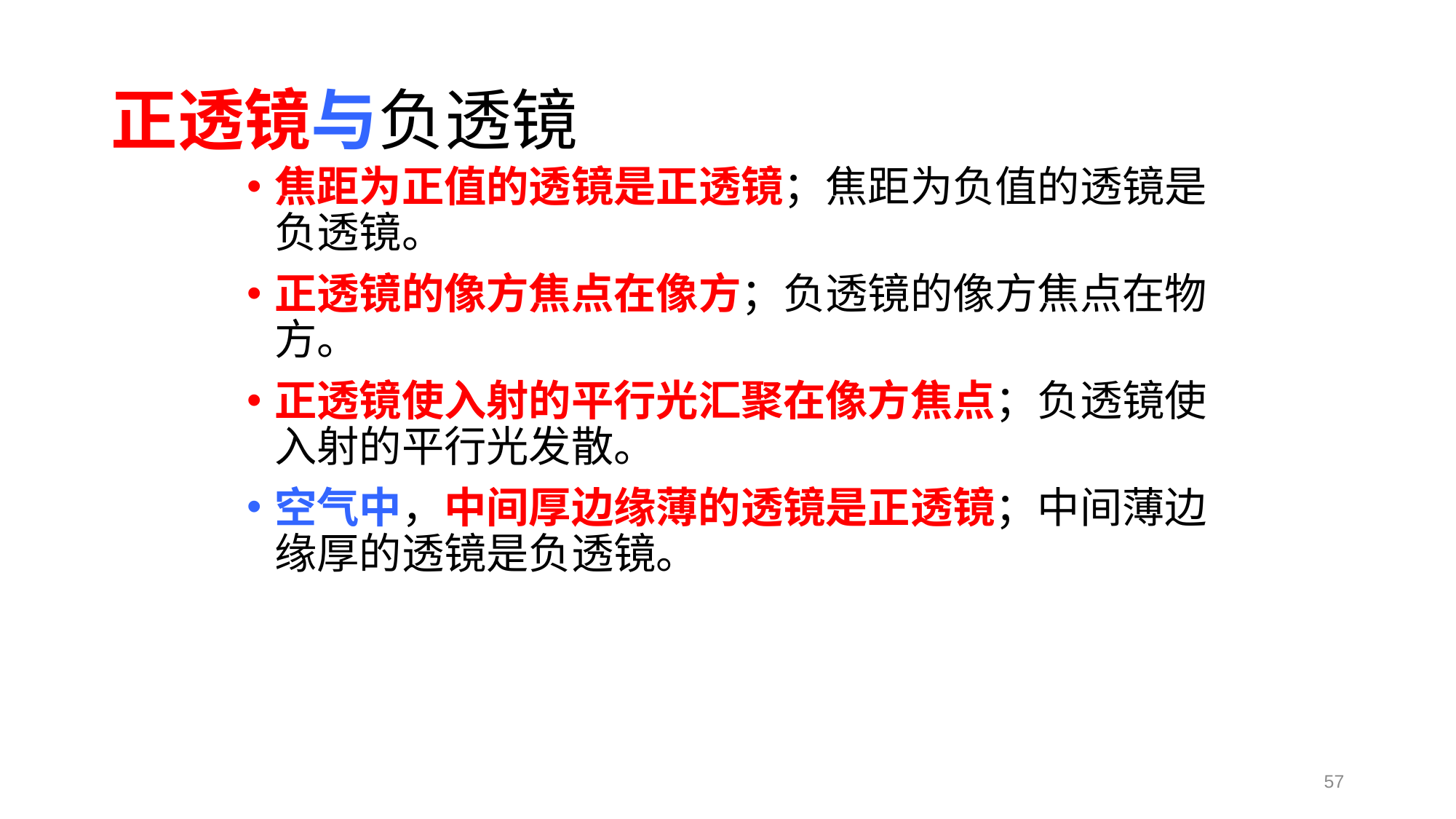

# 正透镜与负透镜
焦距为正值的透镜是正透镜；焦距为负值的透镜是负透镜。
正透镜的像方焦点在像方；负透镜的像方焦点在物方。
正透镜使入射的平行光汇聚在像方焦点；负透镜使入射的平行光发散。
空气中，中间厚边缘薄的透镜是正透镜；中间薄边缘厚的透镜是负透镜。
57